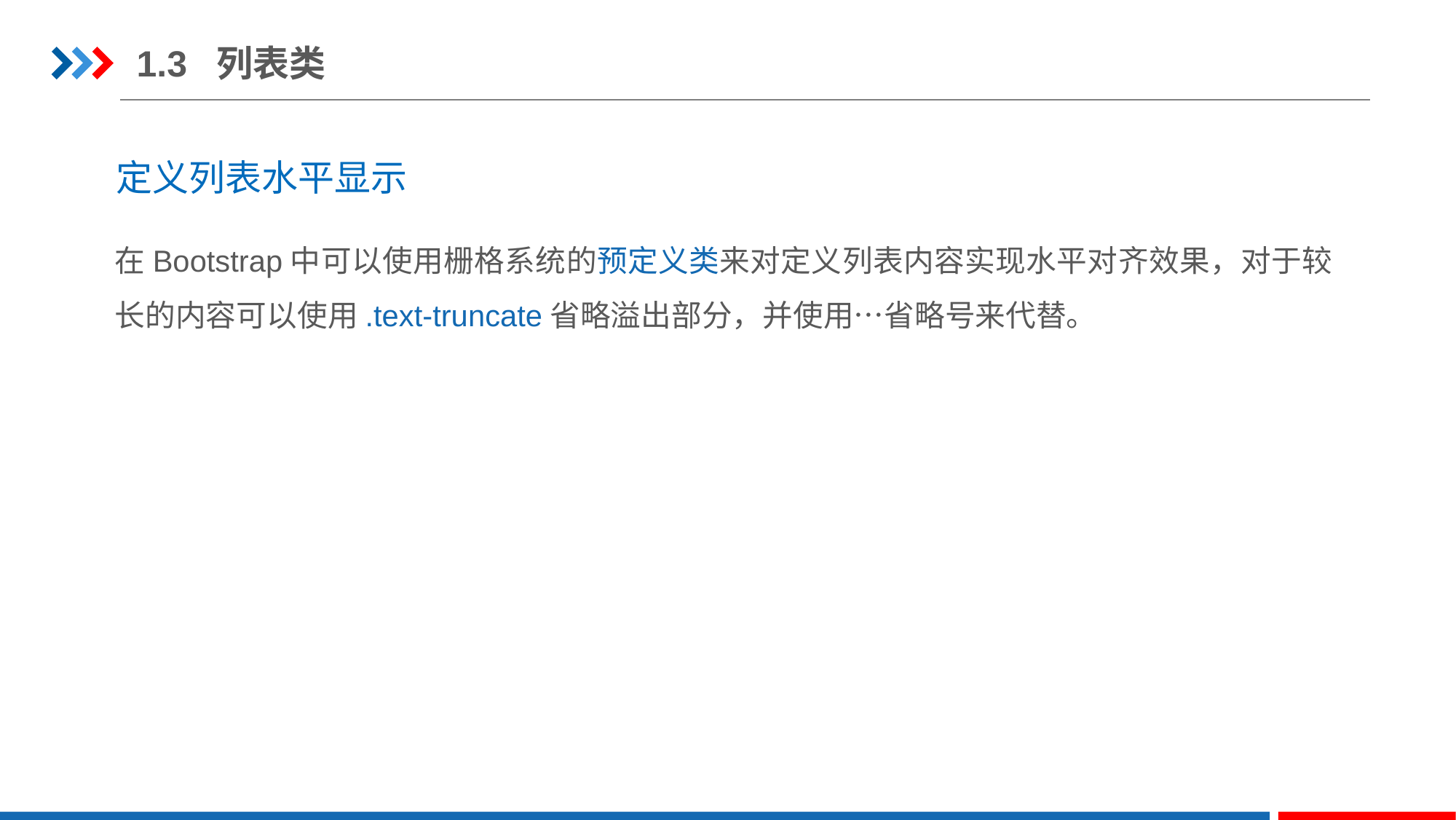

1.3  列表类
定义列表水平显示
在Bootstrap中可以使用栅格系统的预定义类来对定义列表内容实现水平对齐效果，对于较长的内容可以使用.text-truncate省略溢出部分，并使用…省略号来代替。